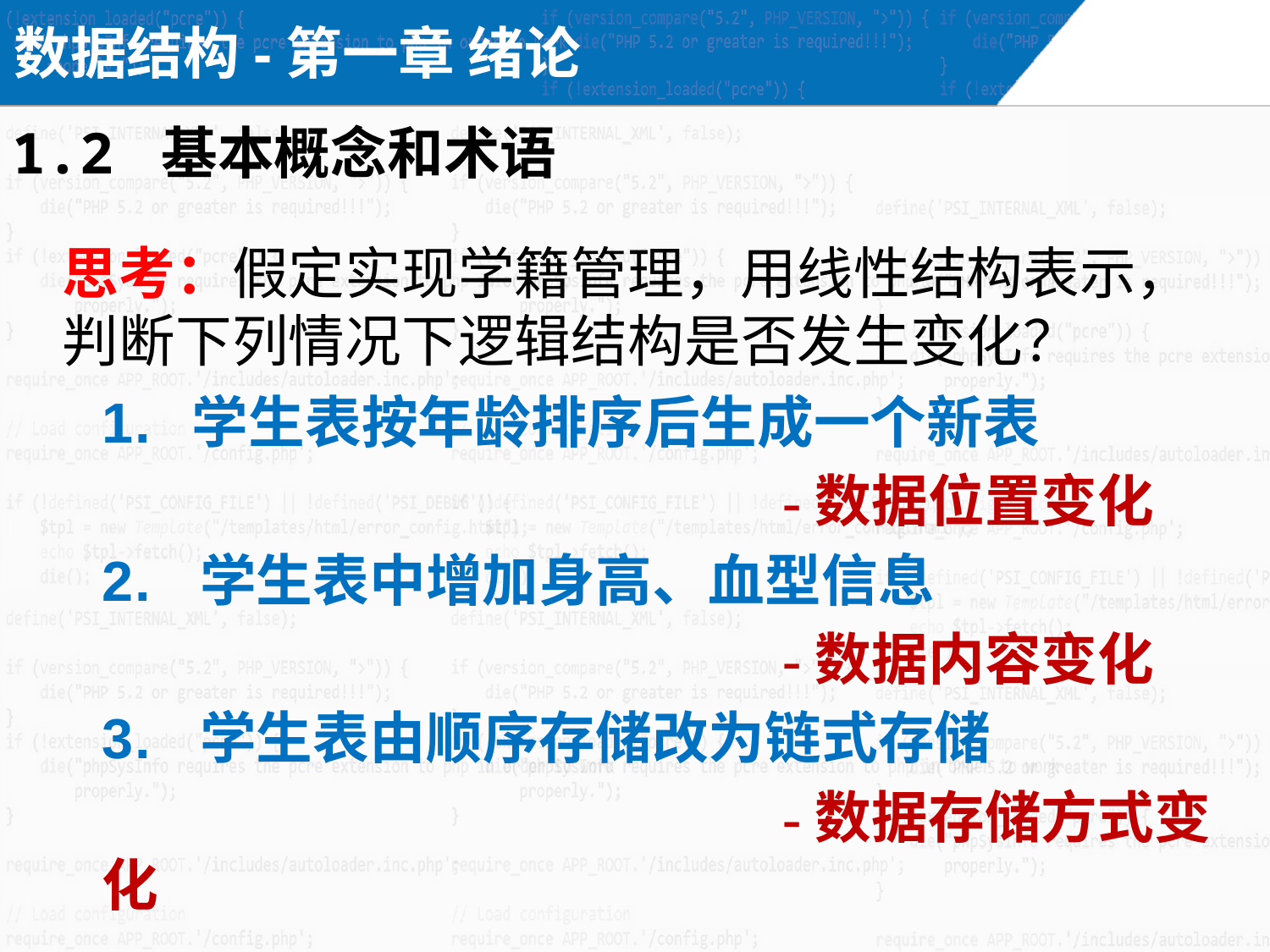

数据结构-第一章 绪论
1.2 基本概念和术语
思考：假定实现学籍管理，用线性结构表示，判断下列情况下逻辑结构是否发生变化？
 学生表按年龄排序后生成一个新表
                                                -数据位置变化
 学生表中增加身高、血型信息
                                                -数据内容变化
 学生表由顺序存储改为链式存储
                                                -数据存储方式变化